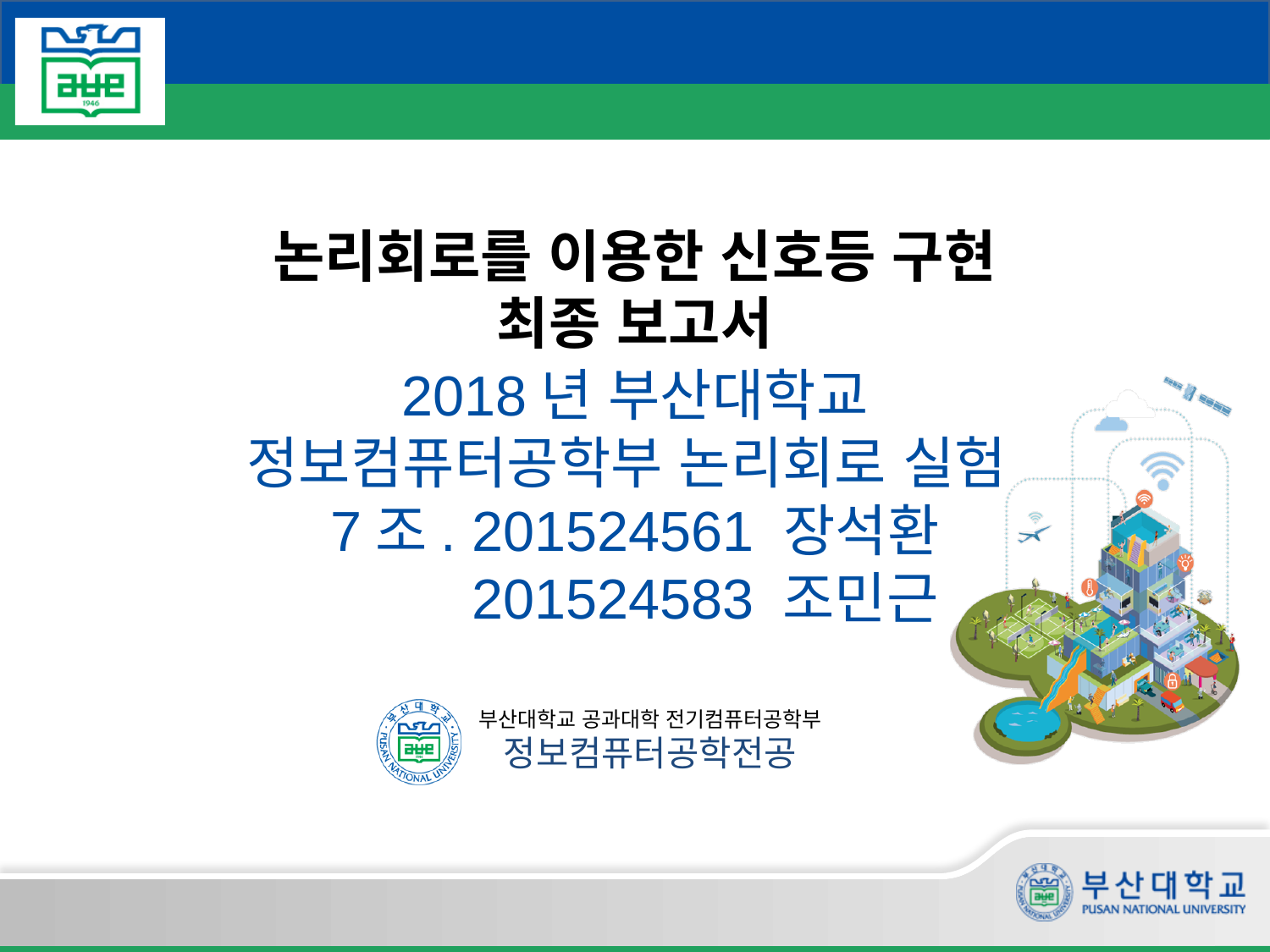

# 논리회로를 이용한 신호등 구현 최종 보고서
2018년 부산대학교 정보컴퓨터공학부 논리회로 실험
7조. 201524561 장석환
         201524583 조민근